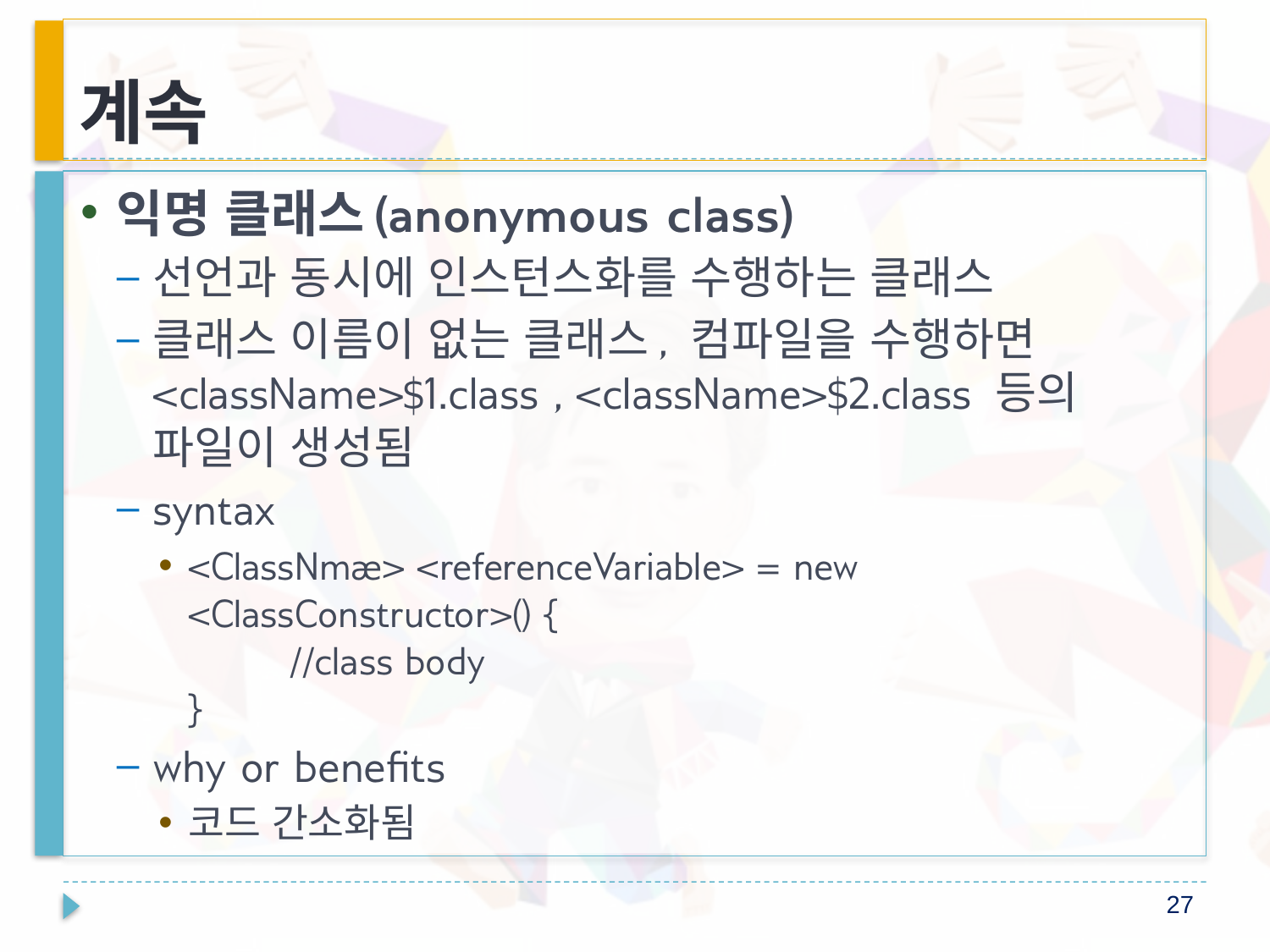

# 계속
익명 클래스(anonymous class)
선언과 동시에 인스턴스화를 수행하는 클래스
클래스 이름이 없는 클래스, 컴파일을 수행하면 <className>$1.class , <className>$2.class 등의 파일이 생성됨
syntax
<ClassNmae> <referenceVariable> = new <ClassConstructor>() {
		//class body
}
why or benefits
코드 간소화됨
27